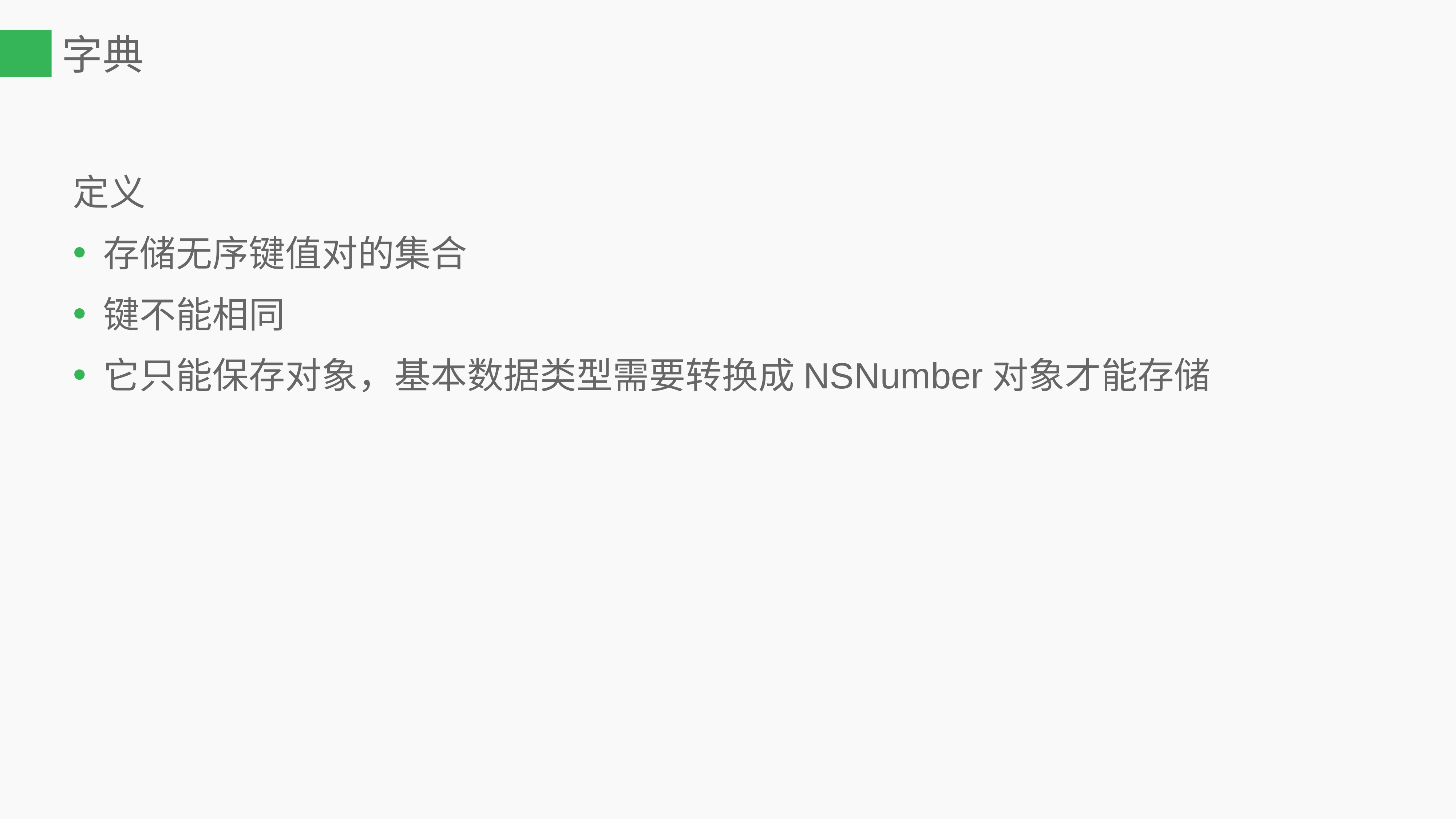

# 字典
定义
存储无序键值对的集合
键不能相同
它只能保存对象，基本数据类型需要转换成NSNumber对象才能存储